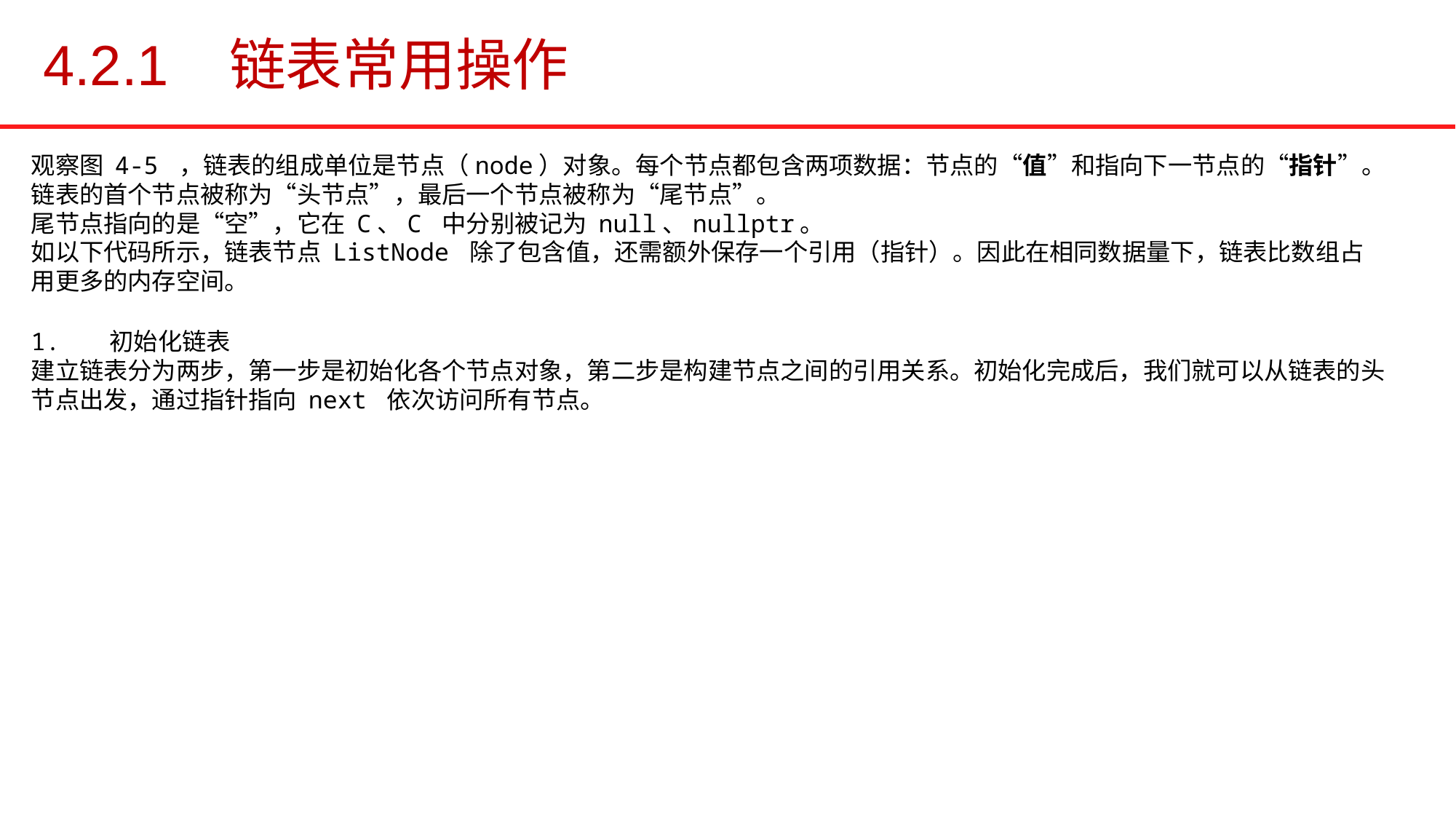

# 4.2.1   链表常用操作
观察图 4-5 ，链表的组成单位是节点（node）对象。每个节点都包含两项数据：节点的“值”和指向下一节点的“指针”。
链表的首个节点被称为“头节点”，最后一个节点被称为“尾节点”。
尾节点指向的是“空”，它在 C、C 中分别被记为 null、nullptr。
如以下代码所示，链表节点 ListNode 除了包含值，还需额外保存一个引用（指针）。因此在相同数据量下，链表比数组占用更多的内存空间。
1.   初始化链表
建立链表分为两步，第一步是初始化各个节点对象，第二步是构建节点之间的引用关系。初始化完成后，我们就可以从链表的头节点出发，通过指针指向 next 依次访问所有节点。